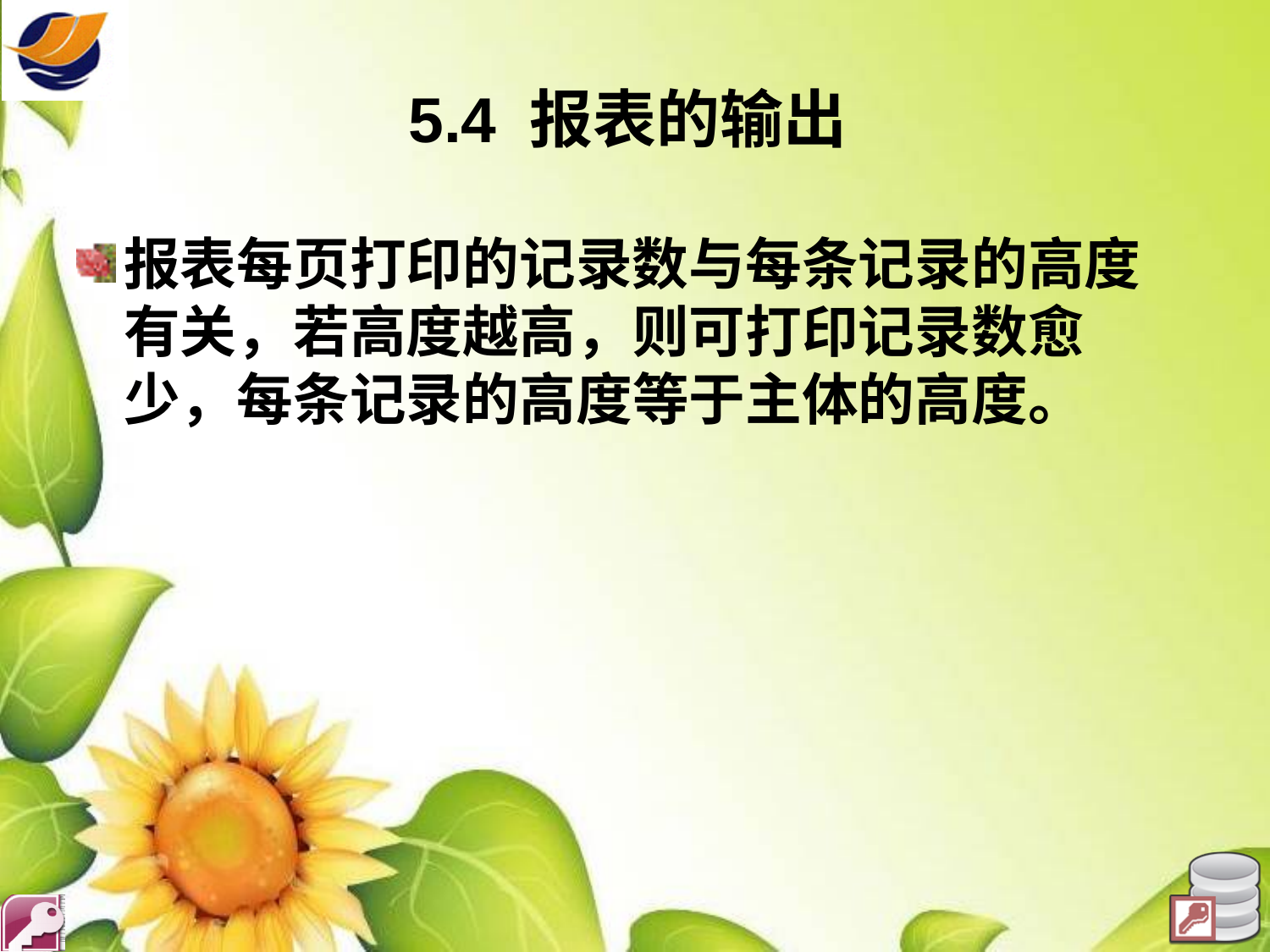

# 5.4 报表的输出
报表每页打印的记录数与每条记录的高度有关，若高度越高，则可打印记录数愈少，每条记录的高度等于主体的高度。